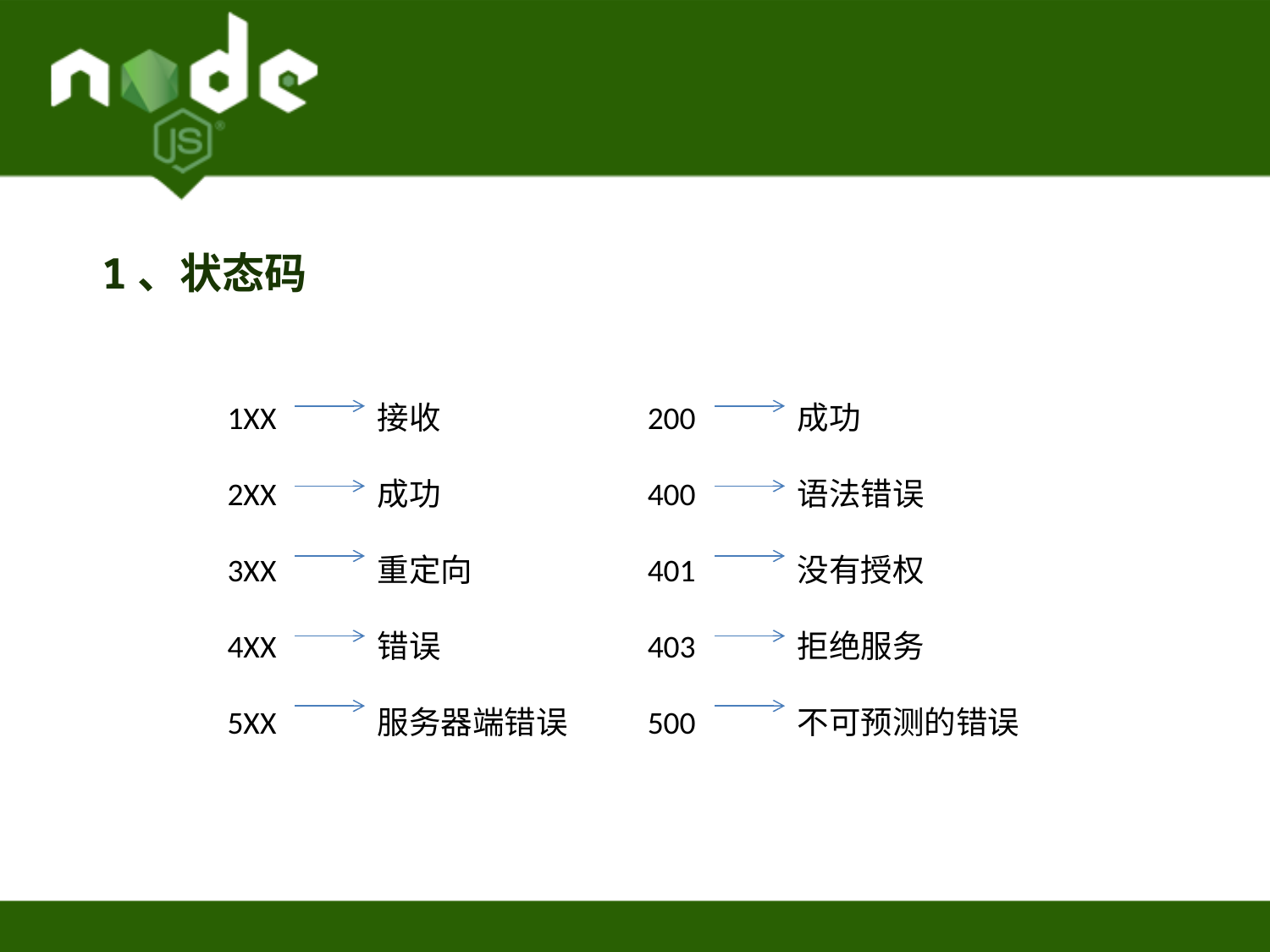

1、状态码
1XX
2XX
3XX
4XX
5XX
接收
成功
重定向
错误
服务器端错误
200
400
401
403
500
成功
语法错误
没有授权
拒绝服务
不可预测的错误